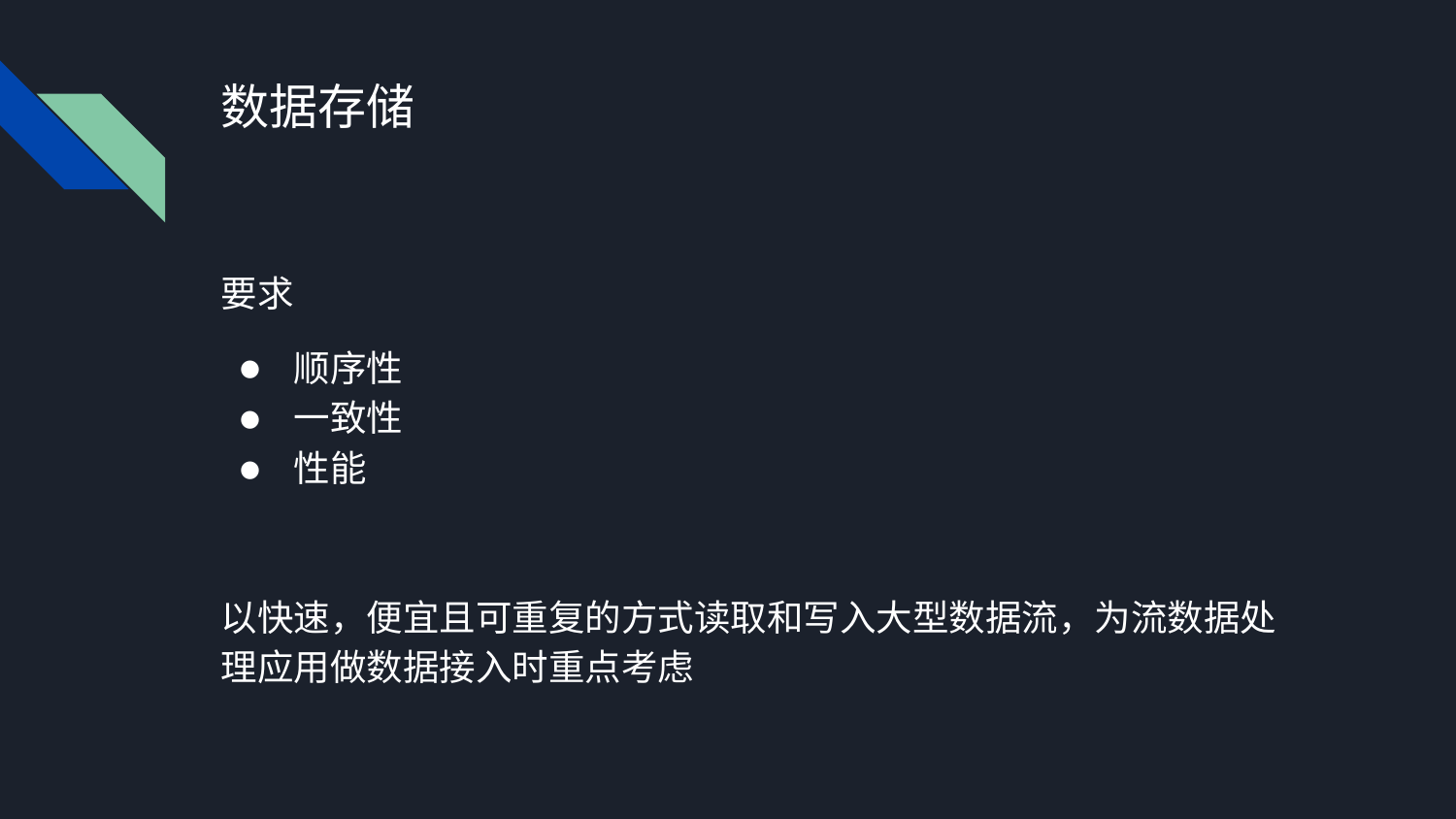

# 数据存储
要求
顺序性
一致性
性能

以快速，便宜且可重复的方式读取和写入大型数据流，为流数据处理应用做数据接入时重点考虑